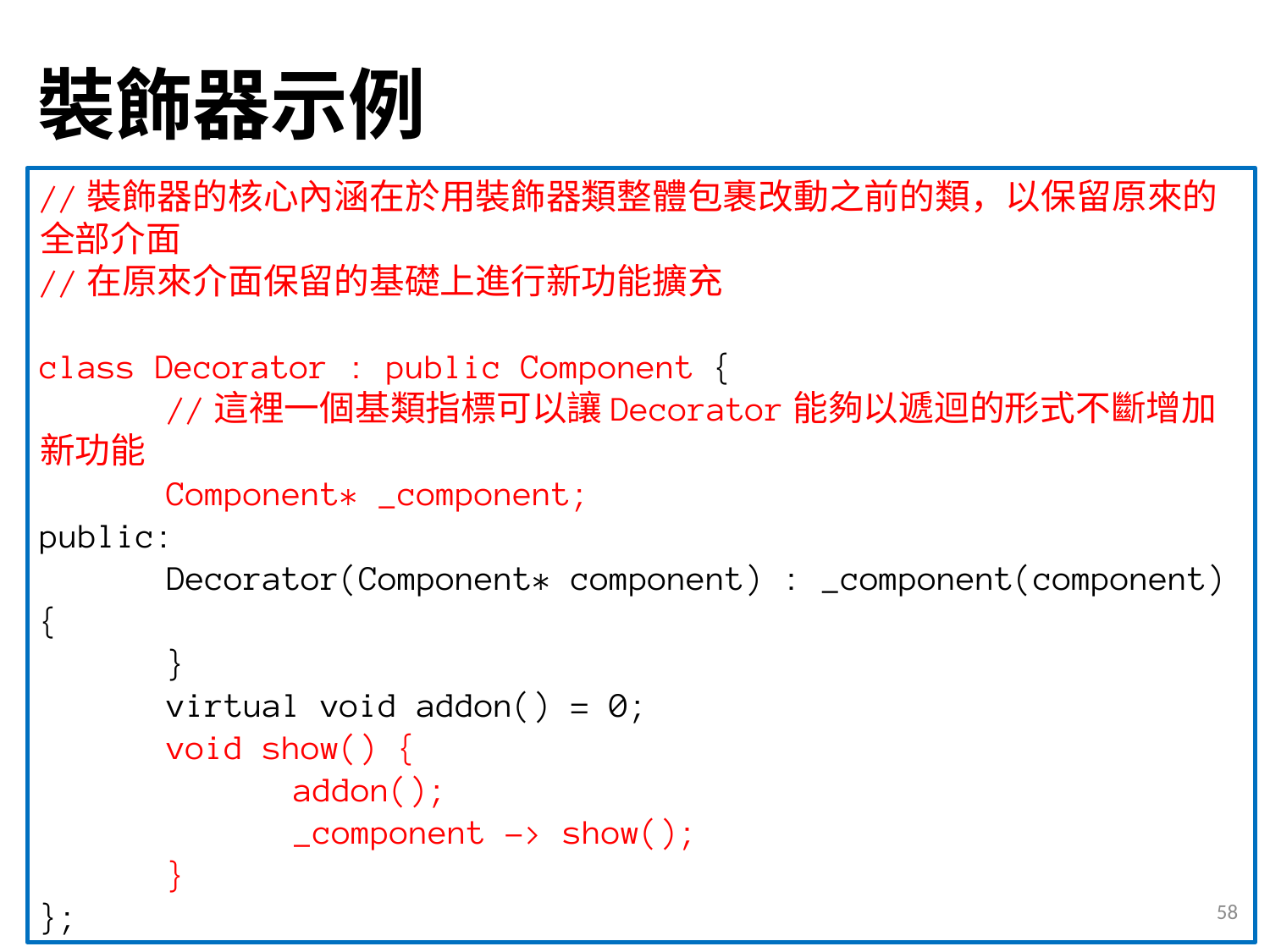

# 裝飾器示例
//裝飾器的核心內涵在於用裝飾器類整體包裹改動之前的類，以保留原來的全部介面
//在原來介面保留的基礎上進行新功能擴充

class Decorator : public Component {
	//這裡一個基類指標可以讓Decorator能夠以遞迴的形式不斷增加新功能
	Component* _component;
public:
	Decorator(Component* component) : _component(component) {
	}
	virtual void addon() = 0;
	void show() {
		addon();
		_component -> show();
	}
};
58